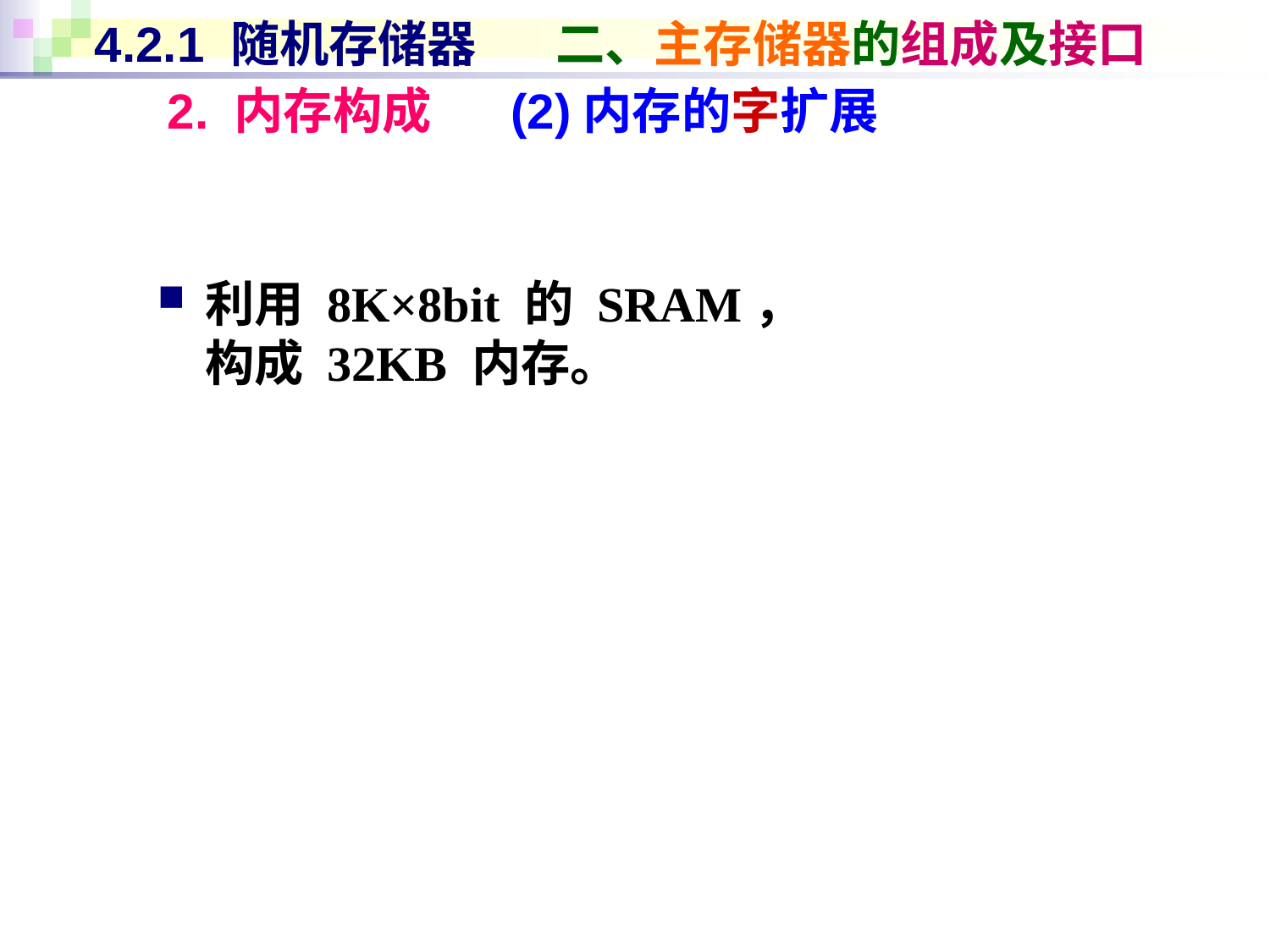

# 4.2.1 随机存储器       二、主存储器的组成及接口
2. 内存构成      (2)内存的字扩展
利用 8K×8bit 的 SRAM，
构成 32KB 内存。
32